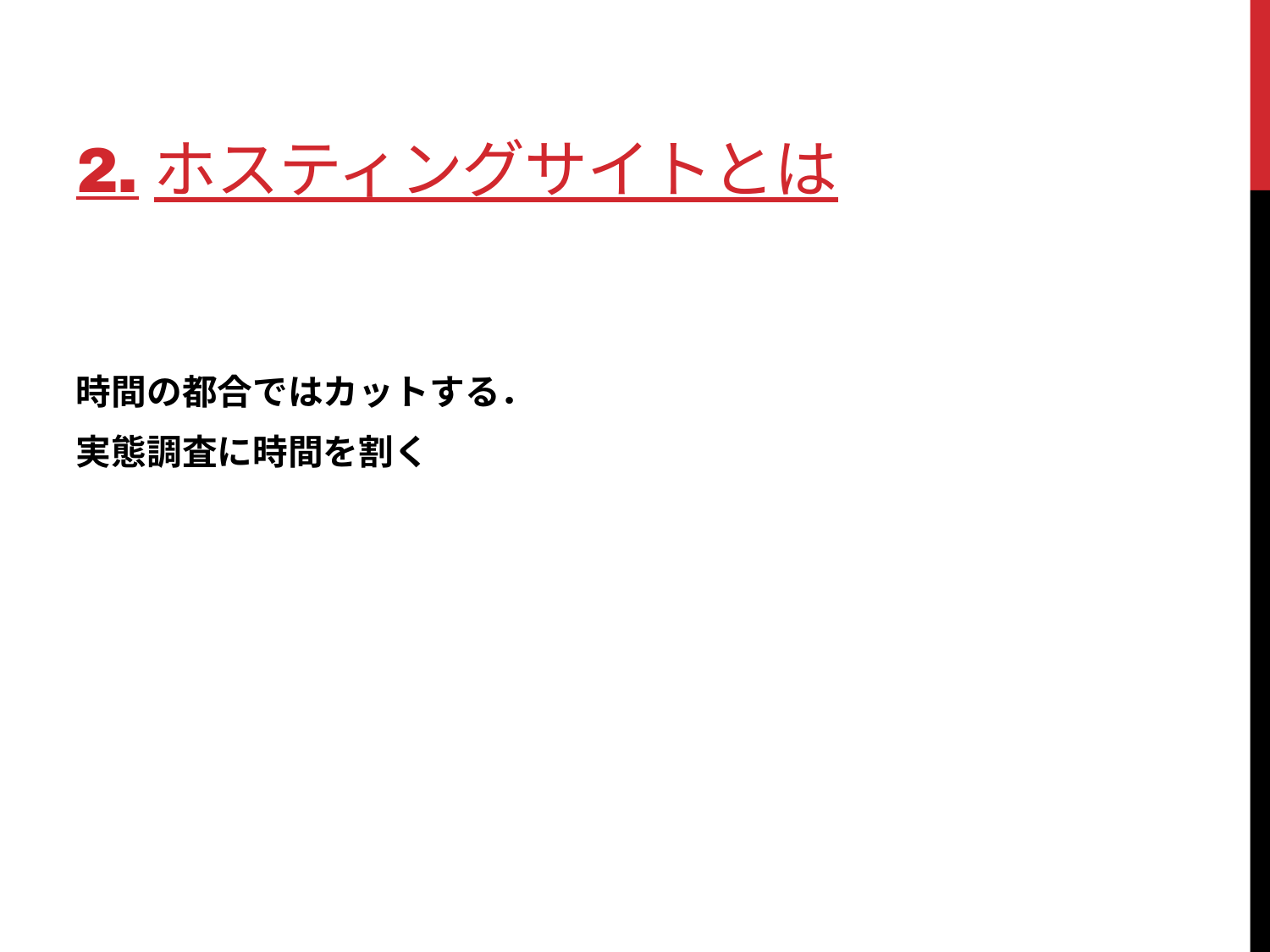

# 2.ホスティングサイトとは

時間の都合ではカットする．
実態調査に時間を割く